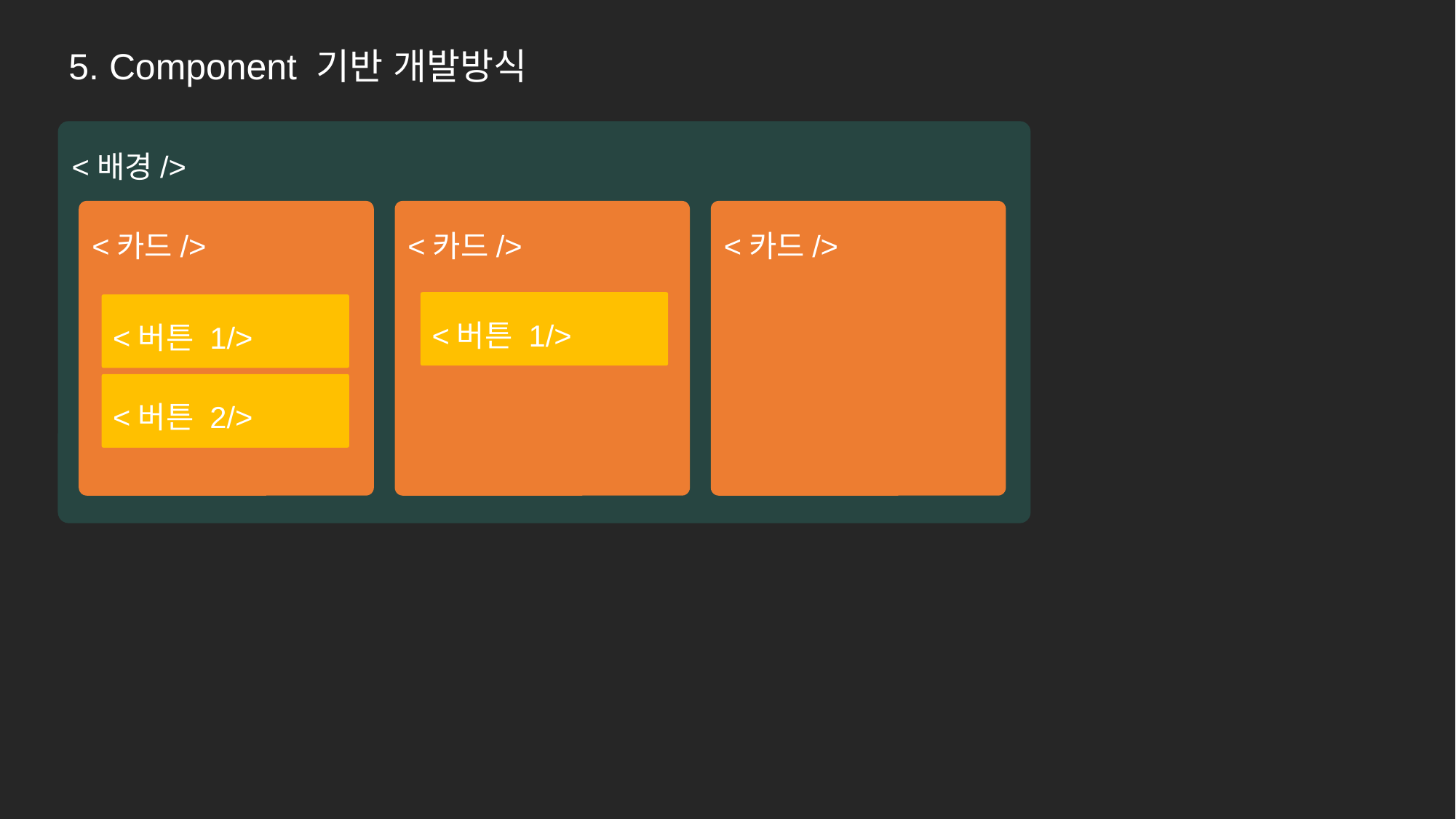

5. Component 기반 개발방식
<배경/>
<카드/>
<카드/>
<카드/>
<버튼 1/>
<버튼 1/>
<버튼 2/>